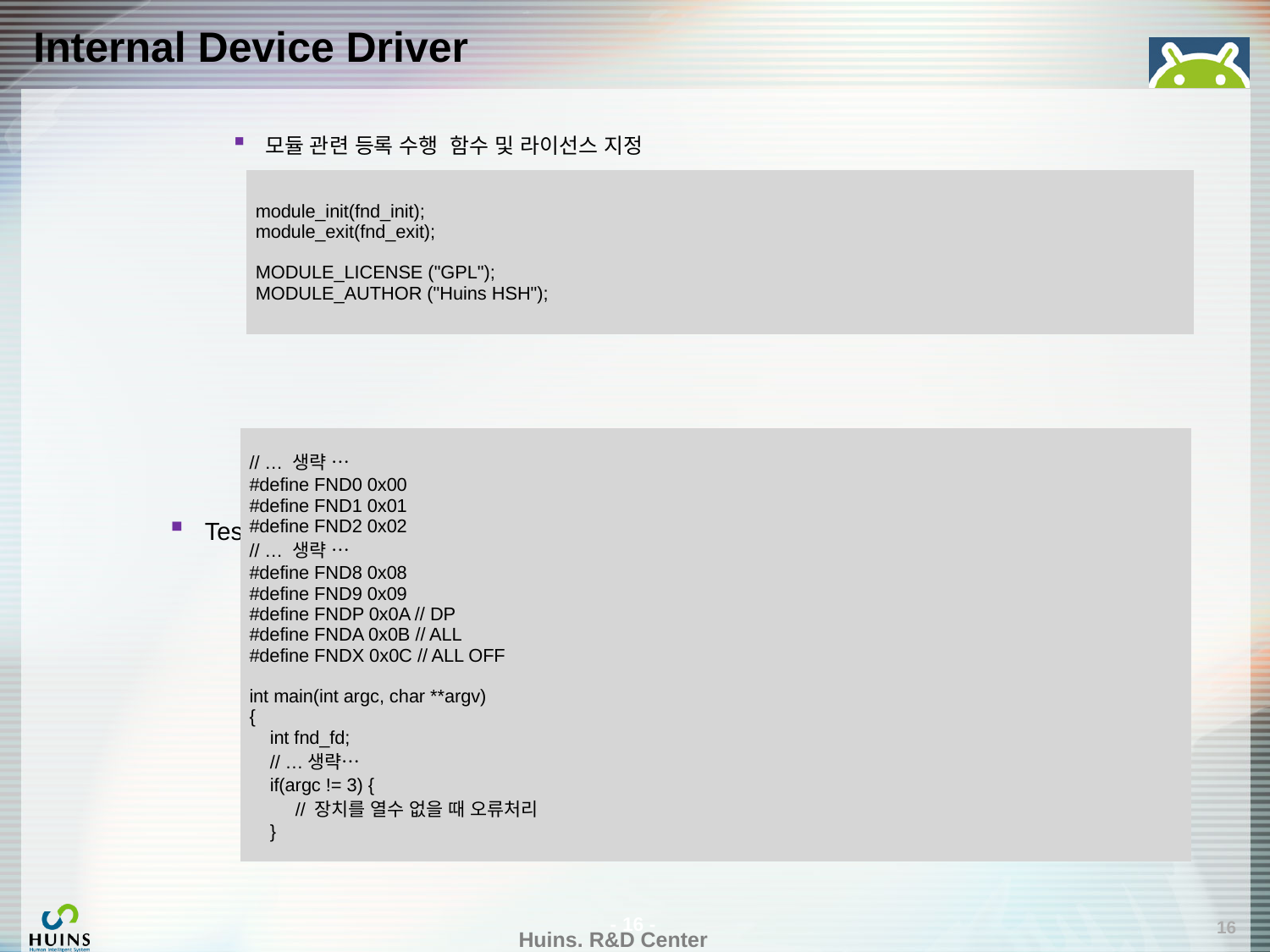

# Internal Device Driver
모듈 관련 등록 수행  함수 및 라이선스 지정

Test Application (test_fnd.java)

| module\_init(fnd\_init); module\_exit(fnd\_exit); MODULE\_LICENSE ("GPL"); MODULE\_AUTHOR ("Huins HSH"); |
| --- |
| // … 생략 … #define FND0 0x00 #define FND1 0x01 #define FND2 0x02 // … 생략 … #define FND8 0x08 #define FND9 0x09 #define FNDP 0x0A // DP #define FNDA 0x0B // ALL #define FNDX 0x0C // ALL OFF int main(int argc, char \*\*argv) { int fnd\_fd; // …생략… if(argc != 3) { // 장치를 열수 없을 때 오류처리 } |
| --- |
16